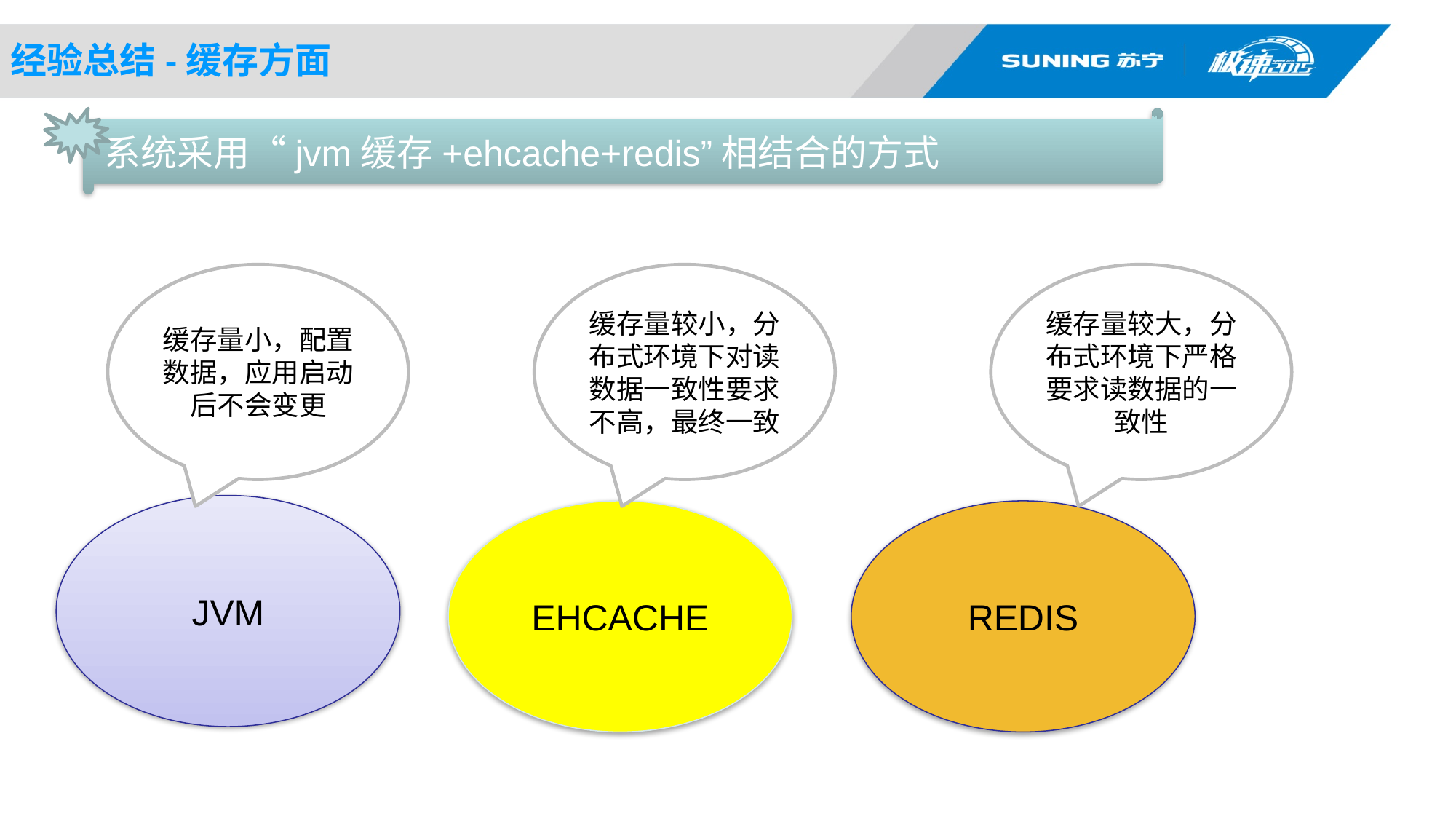

经验总结-缓存方面

系统采用“jvm缓存+ehcache+redis”相结合的方式
缓存量小，配置数据，应用启动后不会变更
缓存量较小，分布式环境下对读数据一致性要求不高，最终一致
缓存量较大，分布式环境下严格要求读数据的一致性
JVM
REDIS
EHCACHE